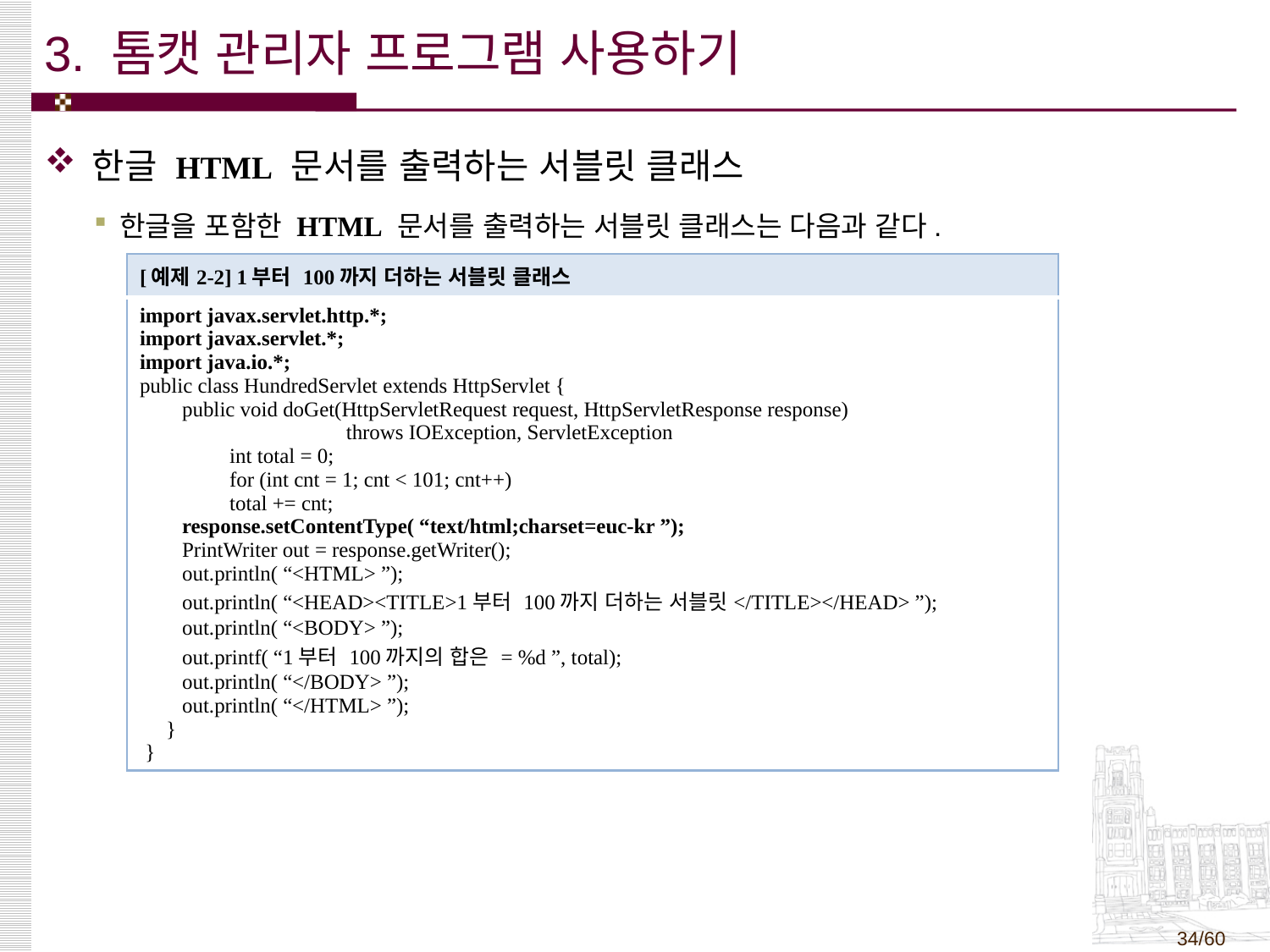

# 3. 톰캣 관리자 프로그램 사용하기
한글 HTML 문서를 출력하는 서블릿 클래스
한글을 포함한 HTML 문서를 출력하는 서블릿 클래스는 다음과 같다.

| [예제2-2] 1부터 100까지 더하는 서블릿 클래스 |
| --- |
| import javax.servlet.http.\*; import javax.servlet.\*; import java.io.\*; public class HundredServlet extends HttpServlet { public void doGet(HttpServletRequest request, HttpServletResponse response) throws IOException, ServletException int total = 0; for (int cnt = 1; cnt < 101; cnt++) total += cnt; response.setContentType( “text/html;charset=euc-kr ”); PrintWriter out = response.getWriter(); out.println( “<HTML> ”); out.println( “<HEAD><TITLE>1부터 100까지 더하는 서블릿</TITLE></HEAD> ”); out.println( “<BODY> ”); out.printf( “1부터 100까지의 합은 = %d ”, total); out.println( “</BODY> ”); out.println( “</HTML> ”); } } |